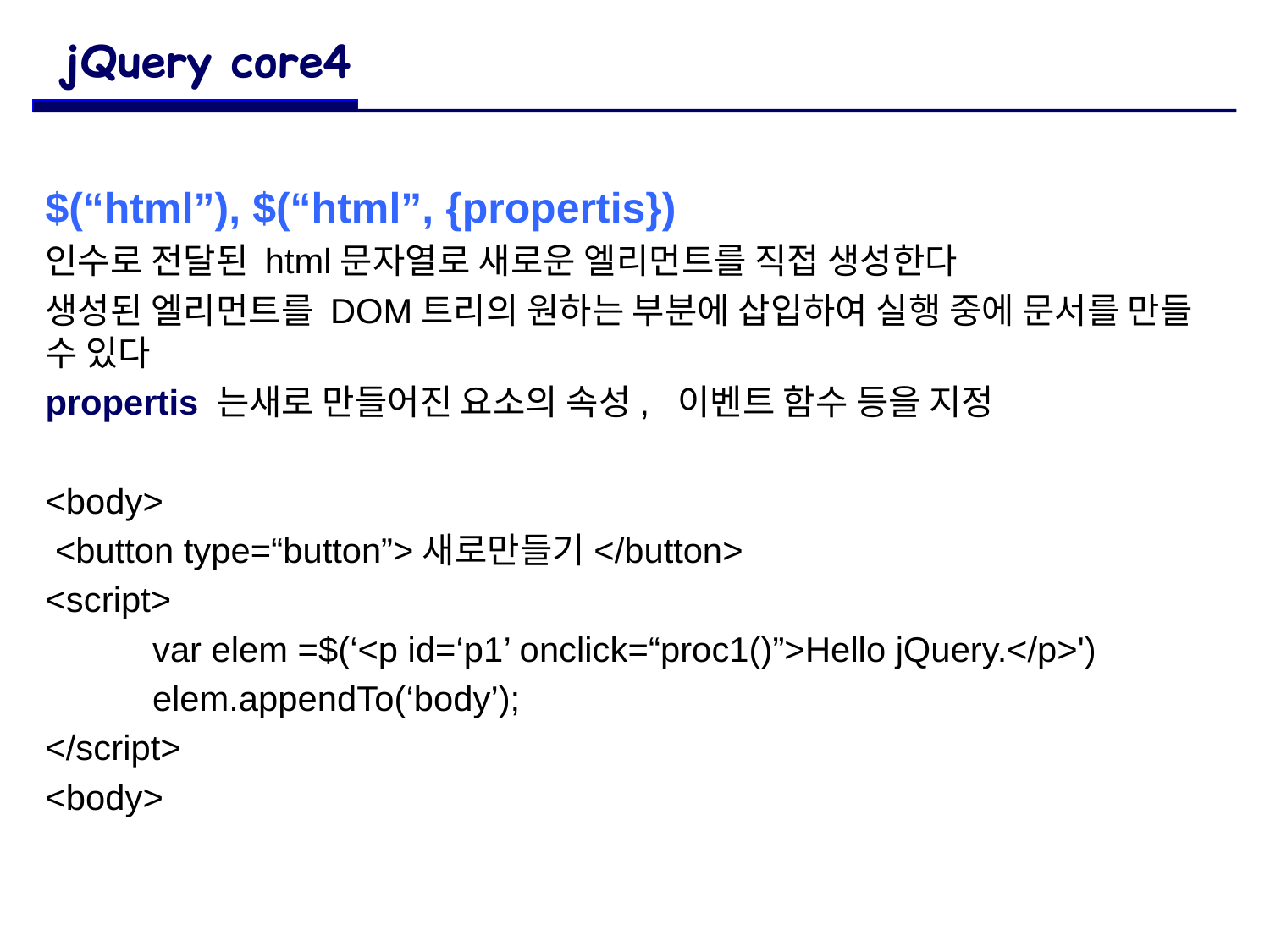

jQuery core4
$(“html”), $(“html”, {propertis})
인수로 전달된 html문자열로 새로운 엘리먼트를 직접 생성한다
생성된 엘리먼트를 DOM트리의 원하는 부분에 삽입하여 실행 중에 문서를 만들 수 있다
propertis 는새로 만들어진 요소의 속성,  이벤트 함수 등을 지정

<body>
 <button type=“button”>새로만들기</button>
<script>
           var elem =$(‘<p id=‘p1’ onclick=“proc1()”>Hello jQuery.</p>')
           elem.appendTo(‘body’);
</script>
<body>